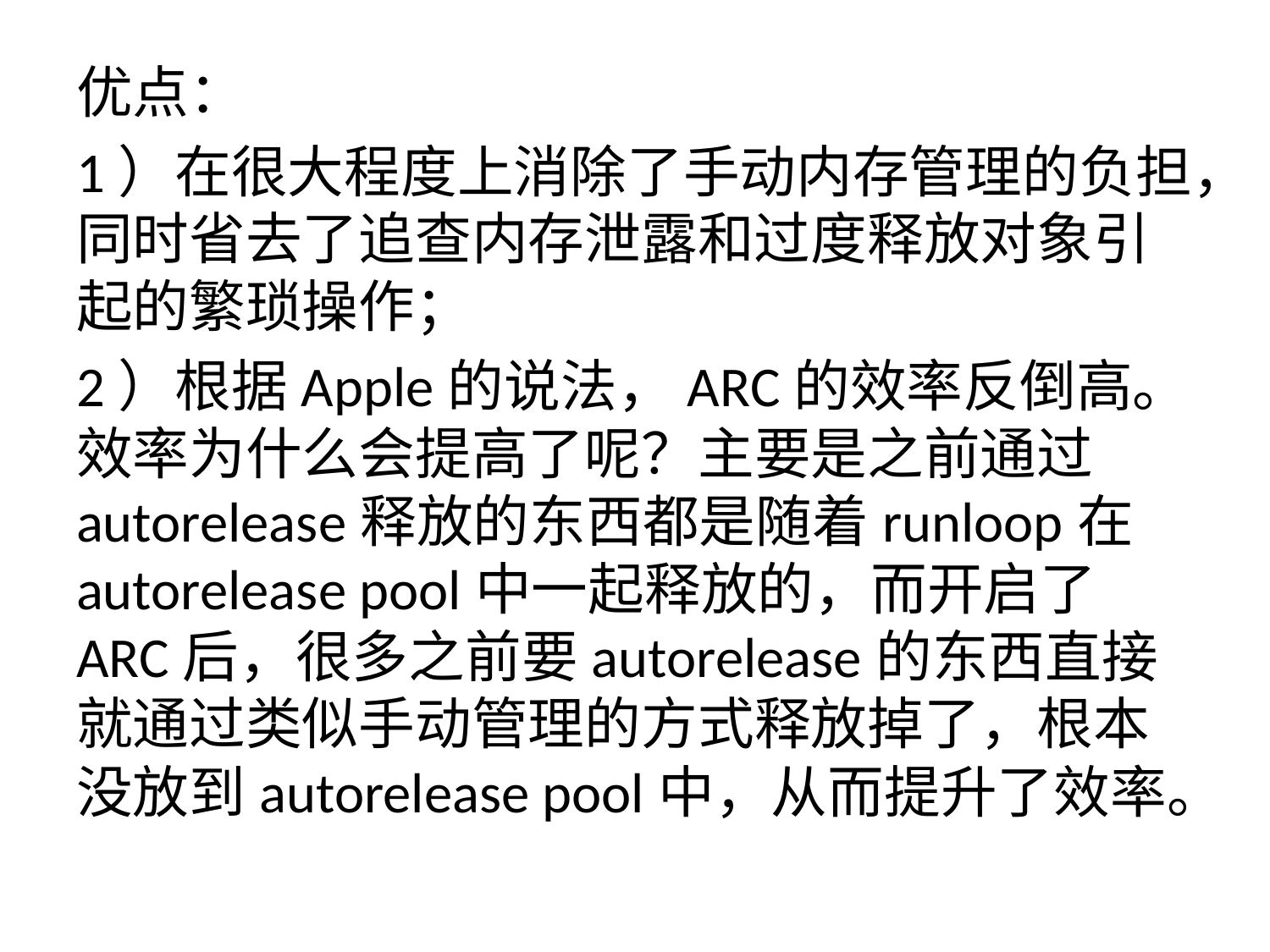

优点：
1）在很大程度上消除了手动内存管理的负担，同时省去了追查内存泄露和过度释放对象引起的繁琐操作；
2）根据Apple的说法，ARC的效率反倒高。 效率为什么会提高了呢？主要是之前通过autorelease释放的东西都是随着runloop在autorelease pool中一起释放的，而开启了ARC后，很多之前要autorelease的东西直接就通过类似手动管理的方式释放掉了，根本没放到autorelease pool中，从而提升了效率。